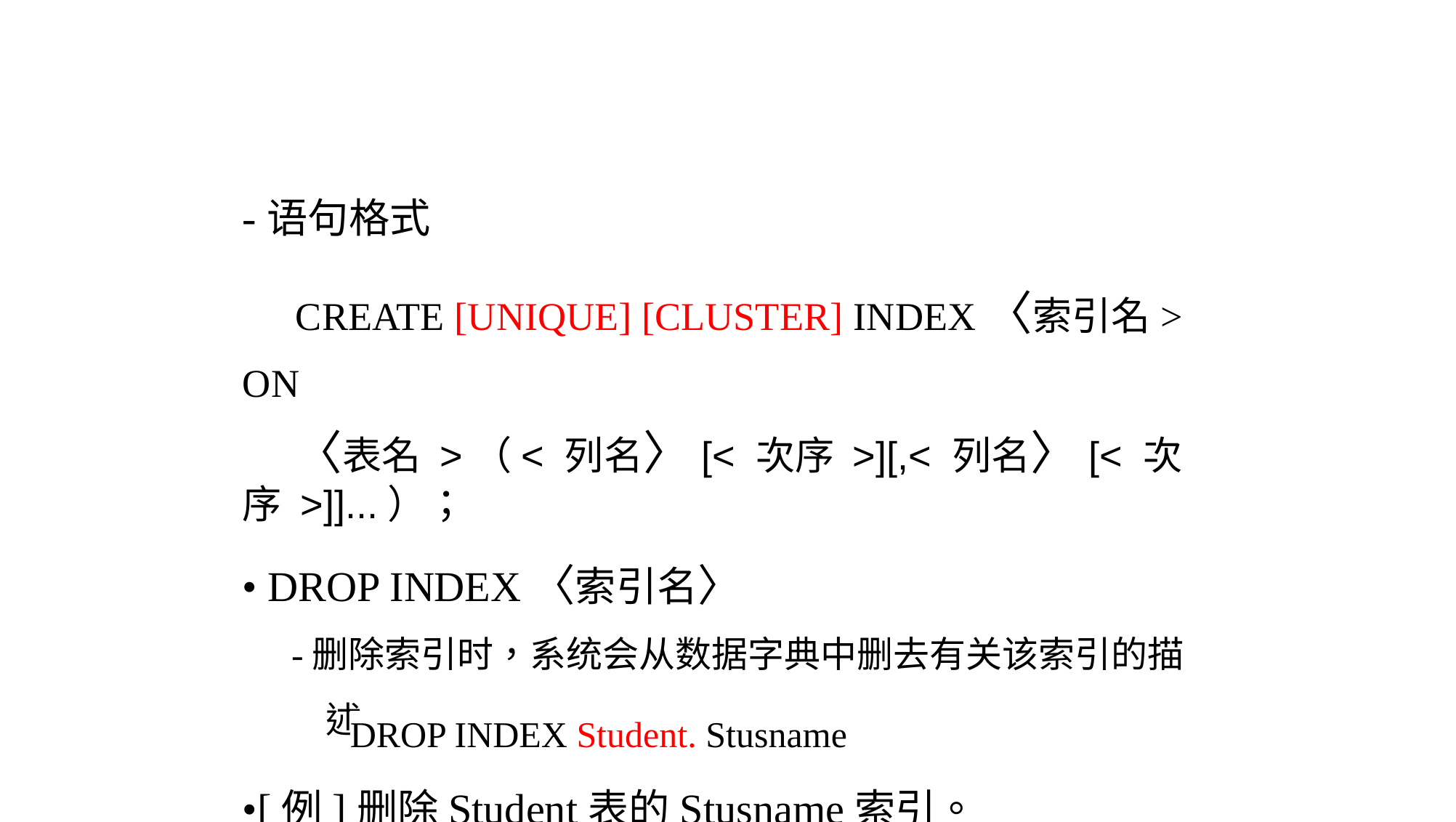

-语句格式
CREATE [UNIQUE] [CLUSTER] INDEX〈索引名> ON
〈表名 >（< 列名〉[< 次序 >][,< 列名〉[< 次序 >]]...）；
• DROP INDEX〈索引名〉
-删除索引时，系统会从数据字典中删去有关该索引的描 述
•[例]删除Student表的Stusname索引。
DROP INDEX Student. Stusname